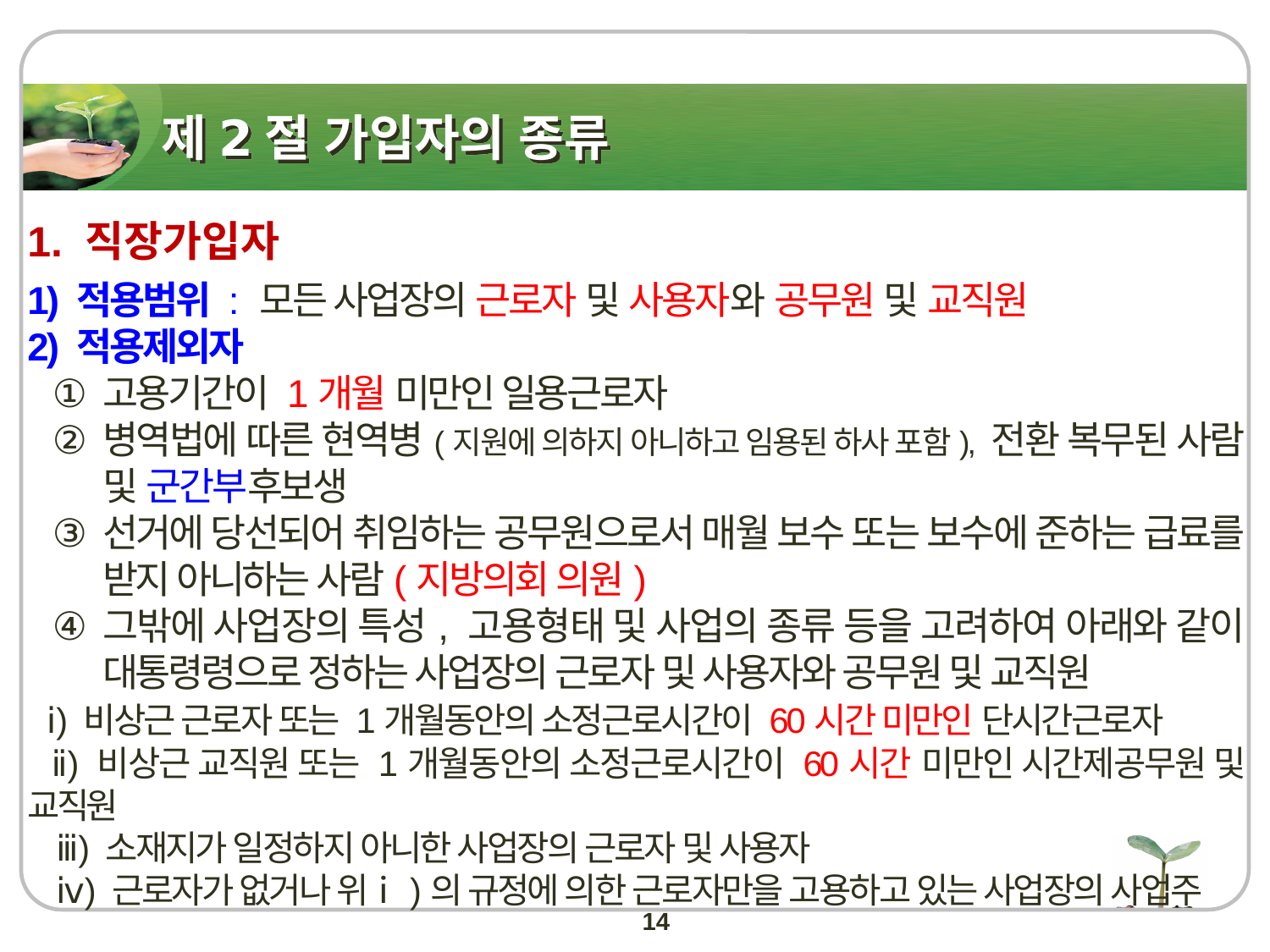

# 제2절 가입자의 종류
1. 직장가입자
1) 적용범위 : 모든 사업장의 근로자 및 사용자와 공무원 및 교직원
2) 적용제외자
고용기간이 1개월 미만인 일용근로자
병역법에 따른 현역병(지원에 의하지 아니하고 임용된 하사 포함), 전환 복무된 사람 및 군간부후보생
선거에 당선되어 취임하는 공무원으로서 매월 보수 또는 보수에 준하는 급료를 받지 아니하는 사람(지방의회 의원)
그밖에 사업장의 특성, 고용형태 및 사업의 종류 등을 고려하여 아래와 같이 대통령령으로 정하는 사업장의 근로자 및 사용자와 공무원 및 교직원
  ⅰ) 비상근 근로자 또는 1개월동안의 소정근로시간이 60시간 미만인 단시간근로자
   ⅱ) 비상근 교직원 또는 1개월동안의 소정근로시간이 60시간 미만인 시간제공무원 및 교직원
    ⅲ) 소재지가 일정하지 아니한 사업장의 근로자 및 사용자
    ⅳ) 근로자가 없거나 위ⅰ)의 규정에 의한 근로자만을 고용하고 있는 사업장의 사업주
14